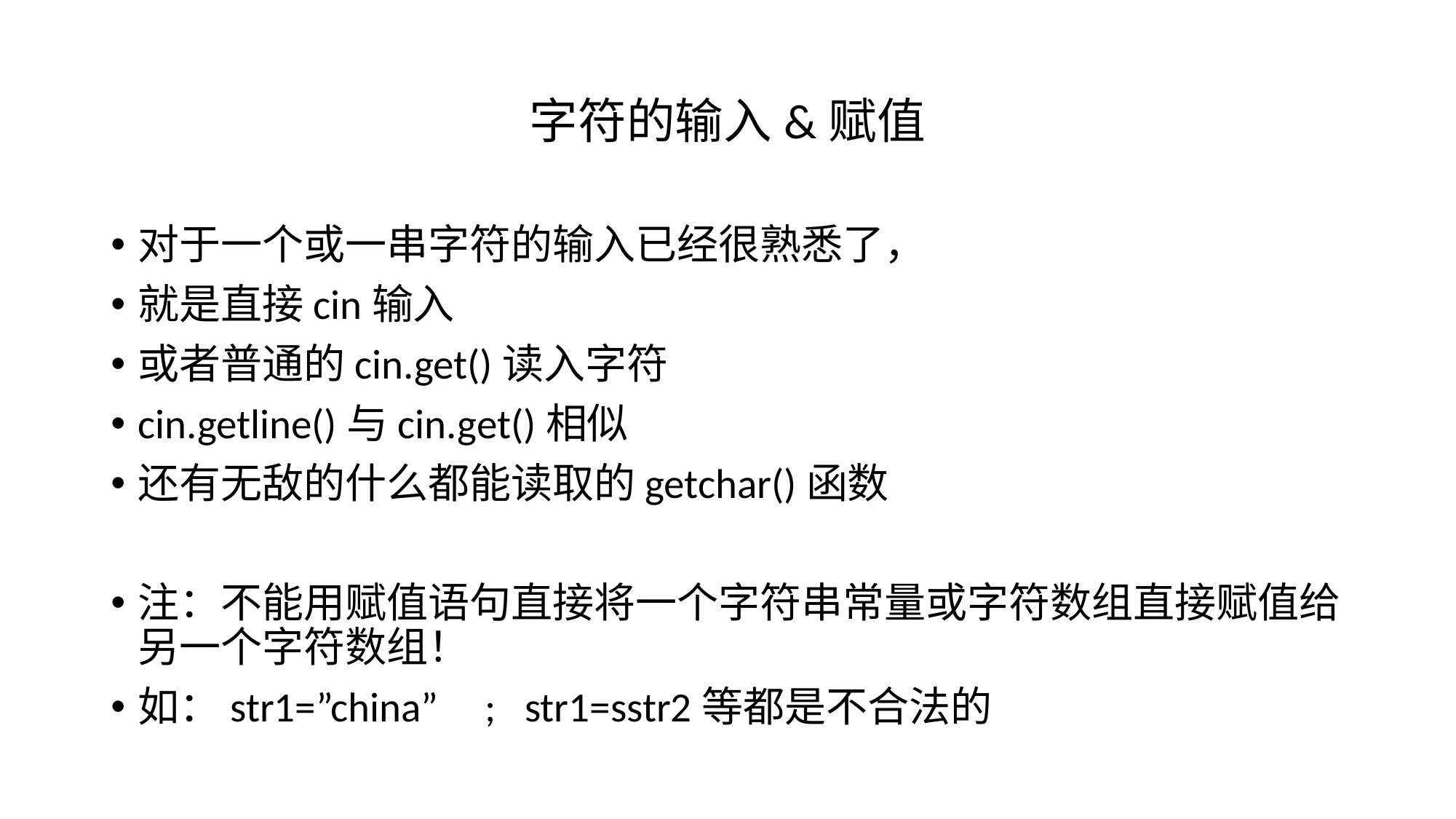

# 字符的输入&赋值
对于一个或一串字符的输入已经很熟悉了，
就是直接cin输入
或者普通的cin.get()读入字符
cin.getline()与cin.get()相似
还有无敌的什么都能读取的getchar()函数

注：不能用赋值语句直接将一个字符串常量或字符数组直接赋值给另一个字符数组！
如：str1=”china”     ;   str1=sstr2等都是不合法的